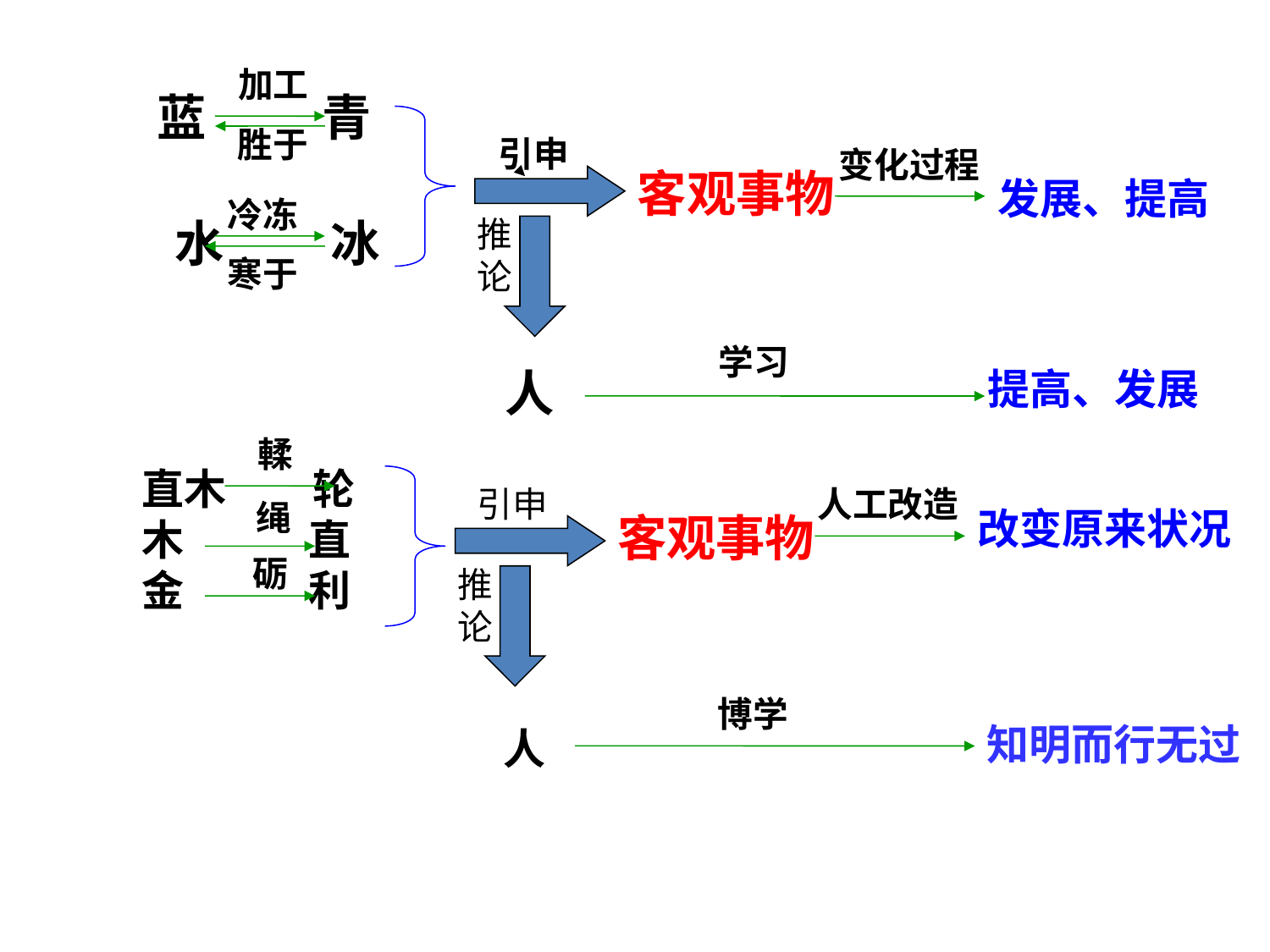

加工
蓝        青

胜于

引申
变化过程
客观事物

发展、提高

冷冻

水           冰

推
论

寒于
学习
             人
提高、发展

輮
直木         轮
木             直
金             利

引申
人工改造

绳
改变原来状况
客观事物

砺

推
论

博学
 知明而行无过
 人